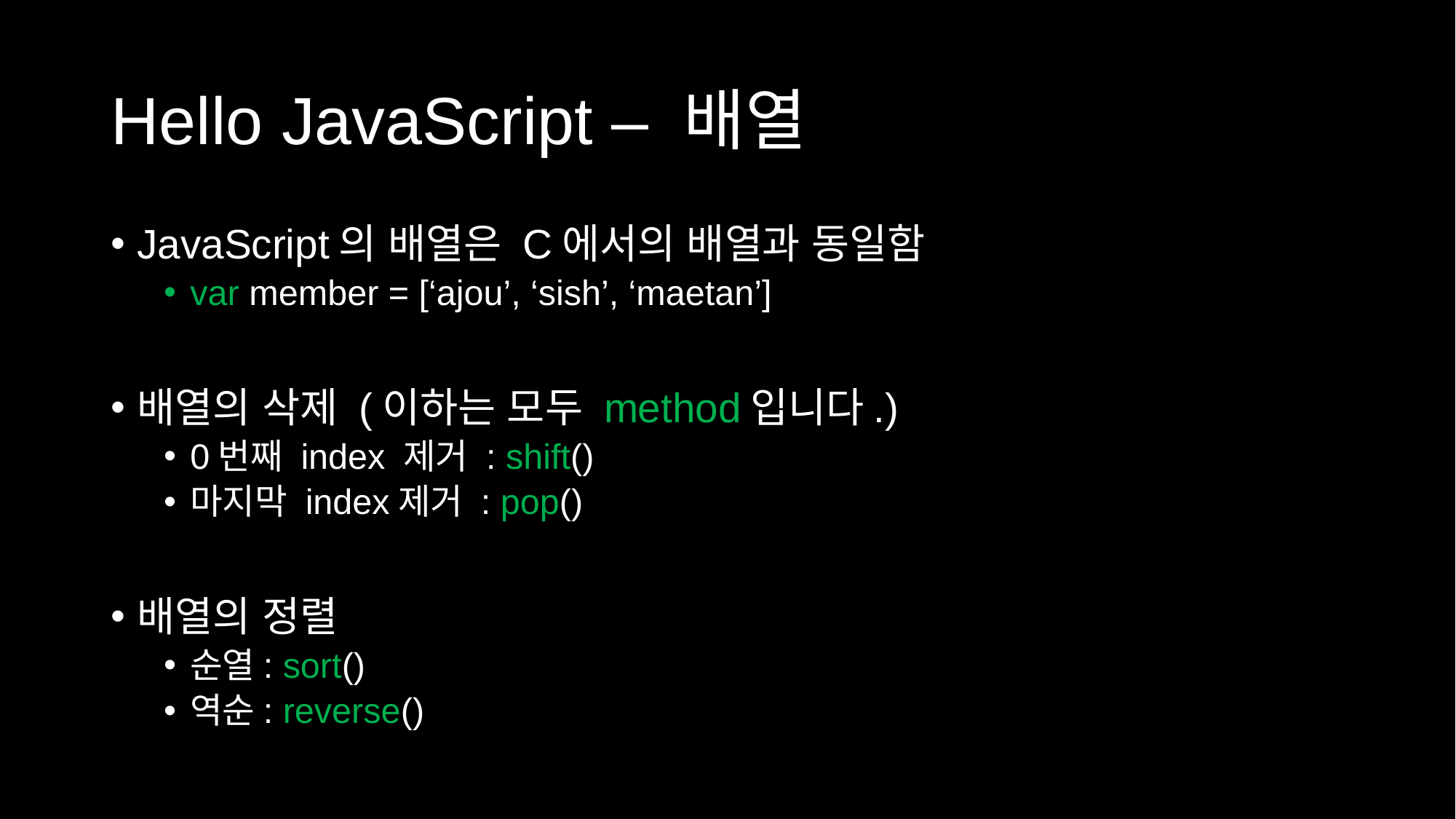

# Hello JavaScript – 배열
JavaScript의 배열은 C에서의 배열과 동일함
var member = [‘ajou’, ‘sish’, ‘maetan’]

배열의 삭제 (이하는 모두 method입니다.)
0번째 index 제거 : shift()
마지막 index제거 : pop()

배열의 정렬
순열: sort()
역순: reverse()